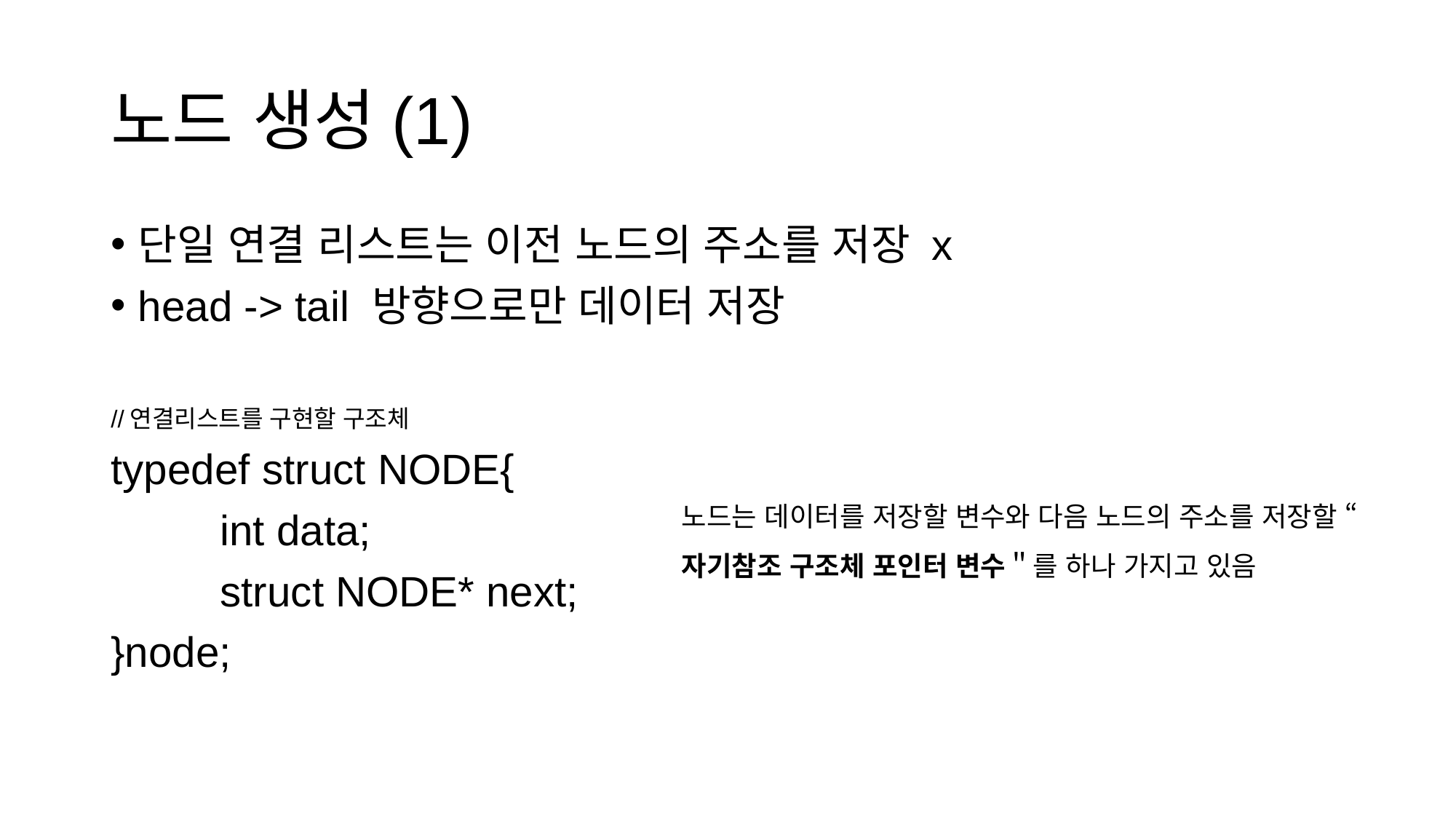

# 노드 생성(1)
단일 연결 리스트는 이전 노드의 주소를 저장 x
head -> tail 방향으로만 데이터 저장

//연결리스트를 구현할 구조체
typedef struct NODE{
	int data;
	struct NODE* next;
}node;
노드는 데이터를 저장할 변수와 다음 노드의 주소를 저장할 “자기참조 구조체 포인터 변수＂를 하나 가지고 있음